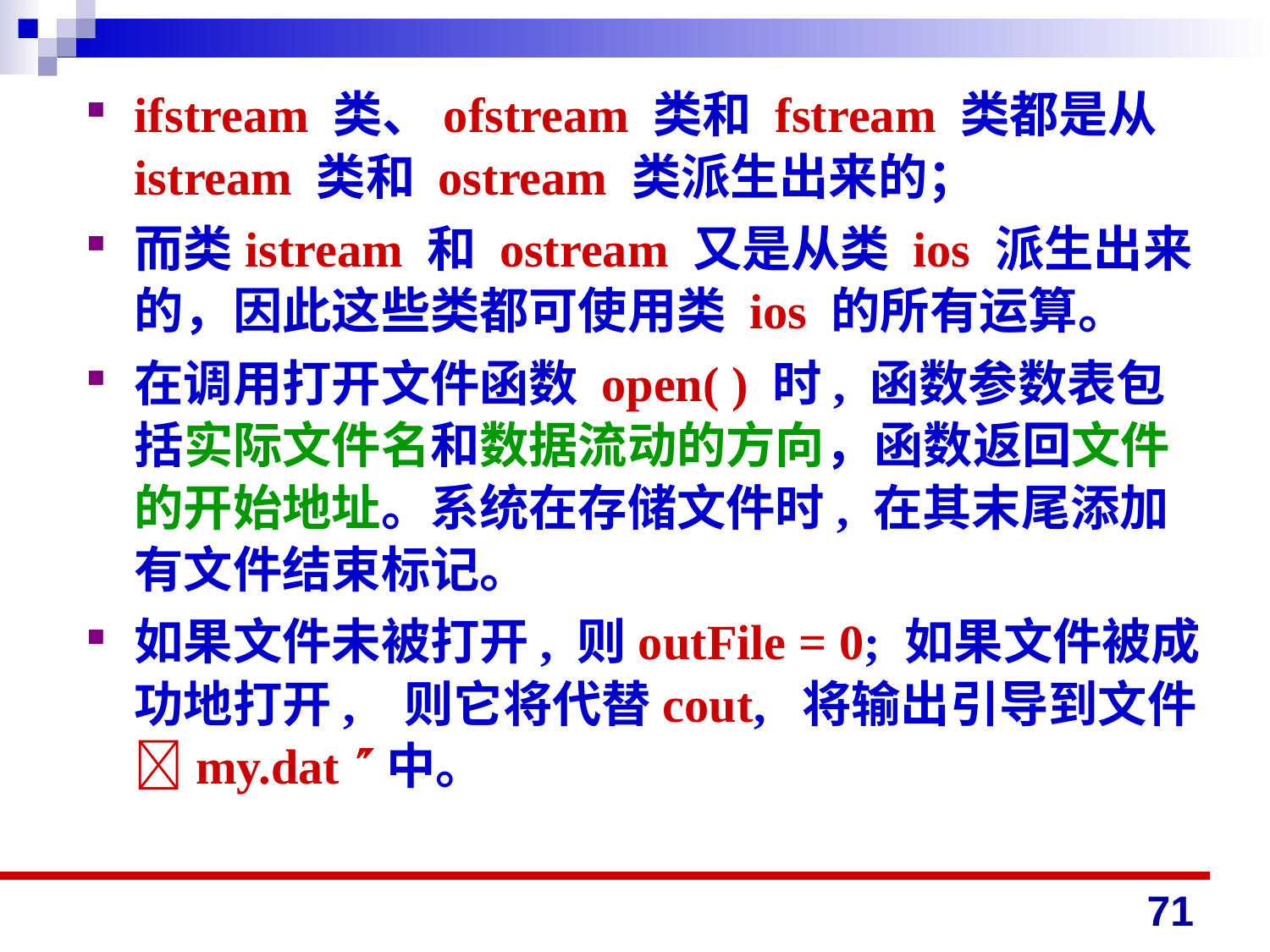

ifstream 类、ofstream 类和 fstream 类都是从istream 类和 ostream 类派生出来的；
而类istream 和 ostream 又是从类 ios 派生出来的，因此这些类都可使用类 ios 的所有运算。
在调用打开文件函数 open( ) 时, 函数参数表包括实际文件名和数据流动的方向，函数返回文件的开始地址。系统在存储文件时, 在其末尾添加有文件结束标记。
如果文件未被打开, 则outFile = 0; 如果文件被成功地打开,   则它将代替cout,  将输出引导到文件″my.dat ″中。
71